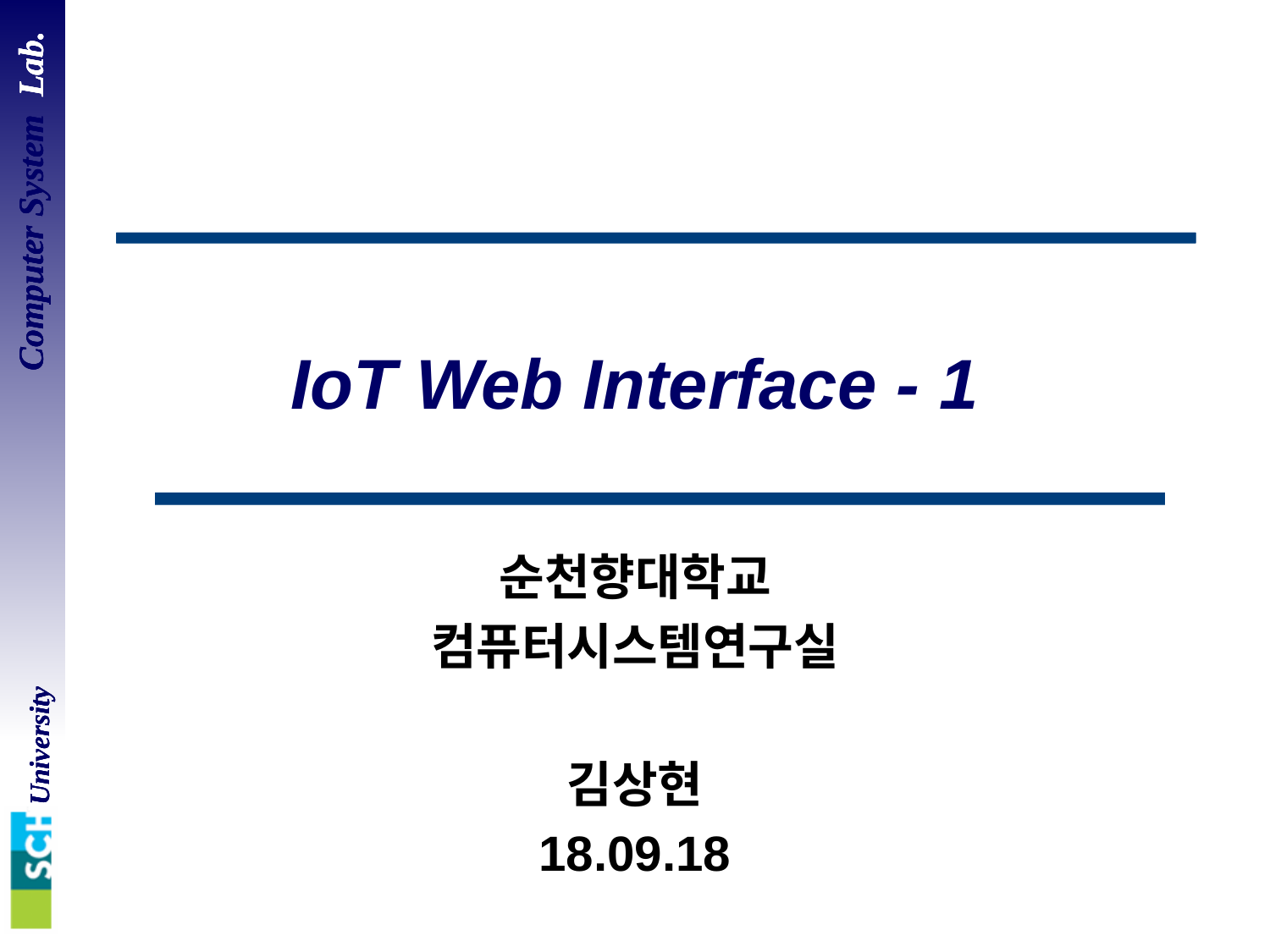

# IoT Web Interface - 1
순천향대학교
컴퓨터시스템연구실

김상현
18.09.18